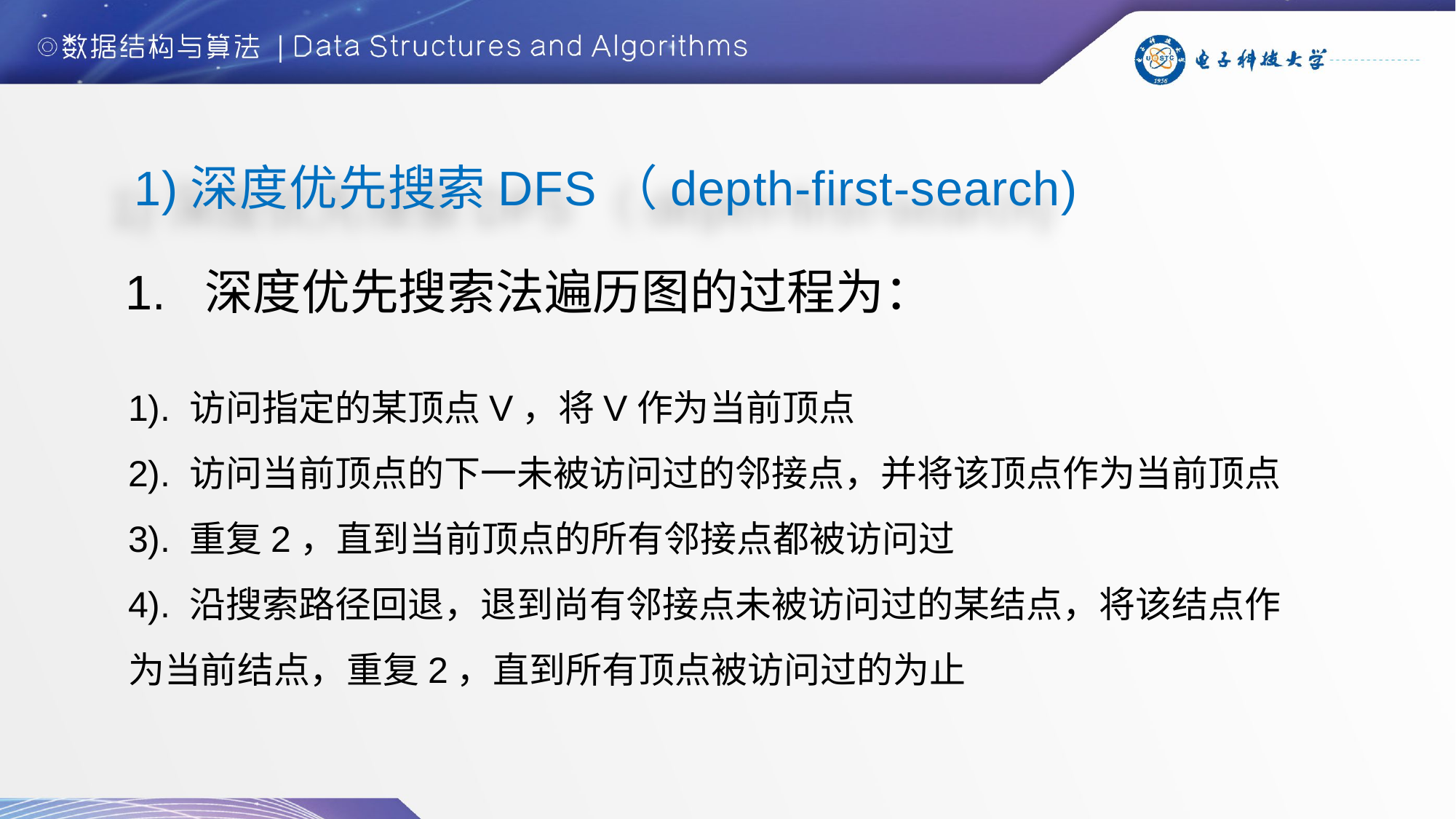

1)深度优先搜索DFS（depth-first-search)
1.  深度优先搜索法遍历图的过程为：
1). 访问指定的某顶点V，将V作为当前顶点
2). 访问当前顶点的下一未被访问过的邻接点，并将该顶点作为当前顶点
3). 重复2，直到当前顶点的所有邻接点都被访问过
4). 沿搜索路径回退，退到尚有邻接点未被访问过的某结点，将该结点作为当前结点，重复2，直到所有顶点被访问过的为止